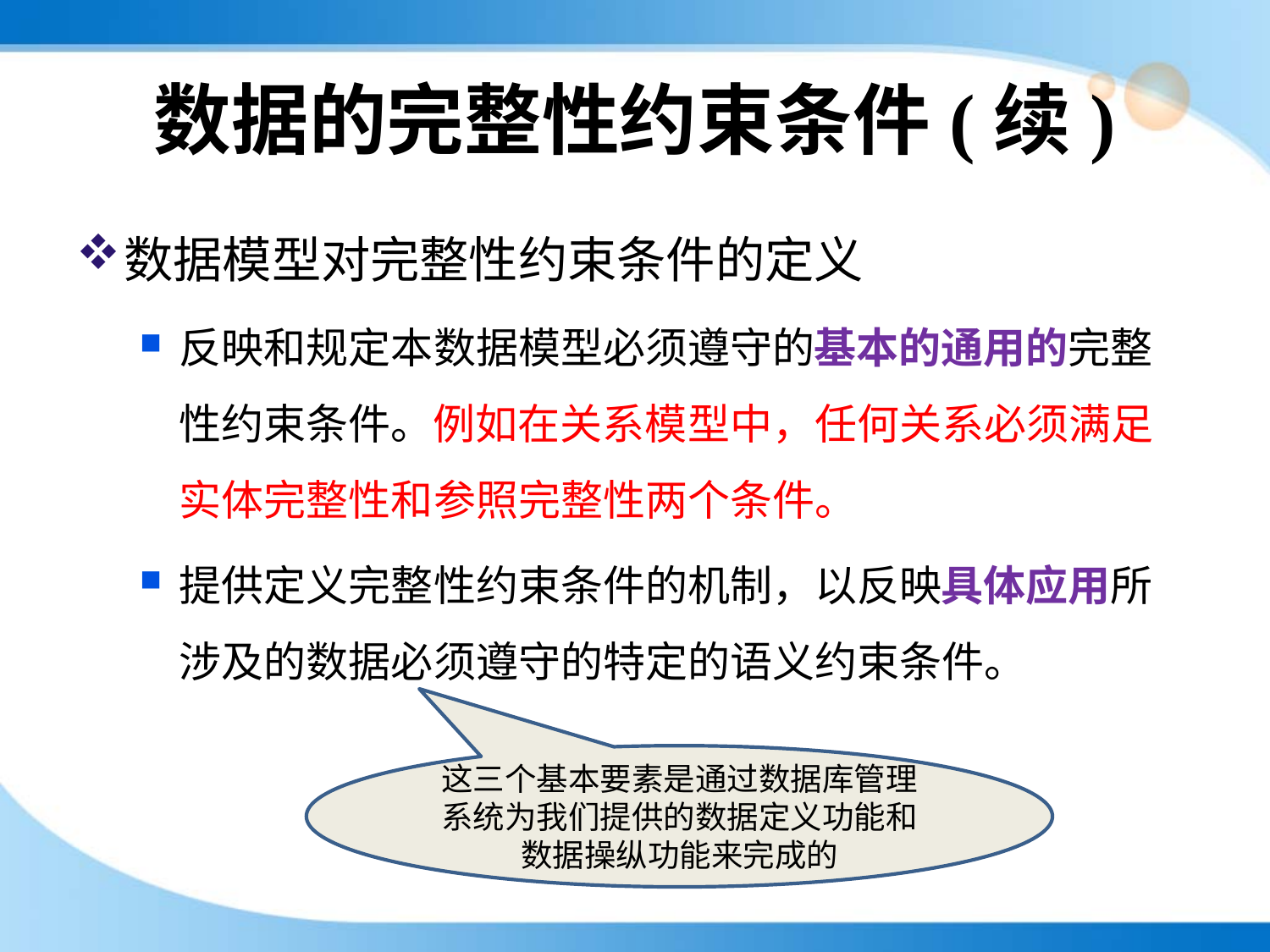

# 数据的完整性约束条件(续)
数据模型对完整性约束条件的定义
反映和规定本数据模型必须遵守的基本的通用的完整性约束条件。例如在关系模型中，任何关系必须满足实体完整性和参照完整性两个条件。
提供定义完整性约束条件的机制，以反映具体应用所涉及的数据必须遵守的特定的语义约束条件。

这三个基本要素是通过数据库管理系统为我们提供的数据定义功能和数据操纵功能来完成的